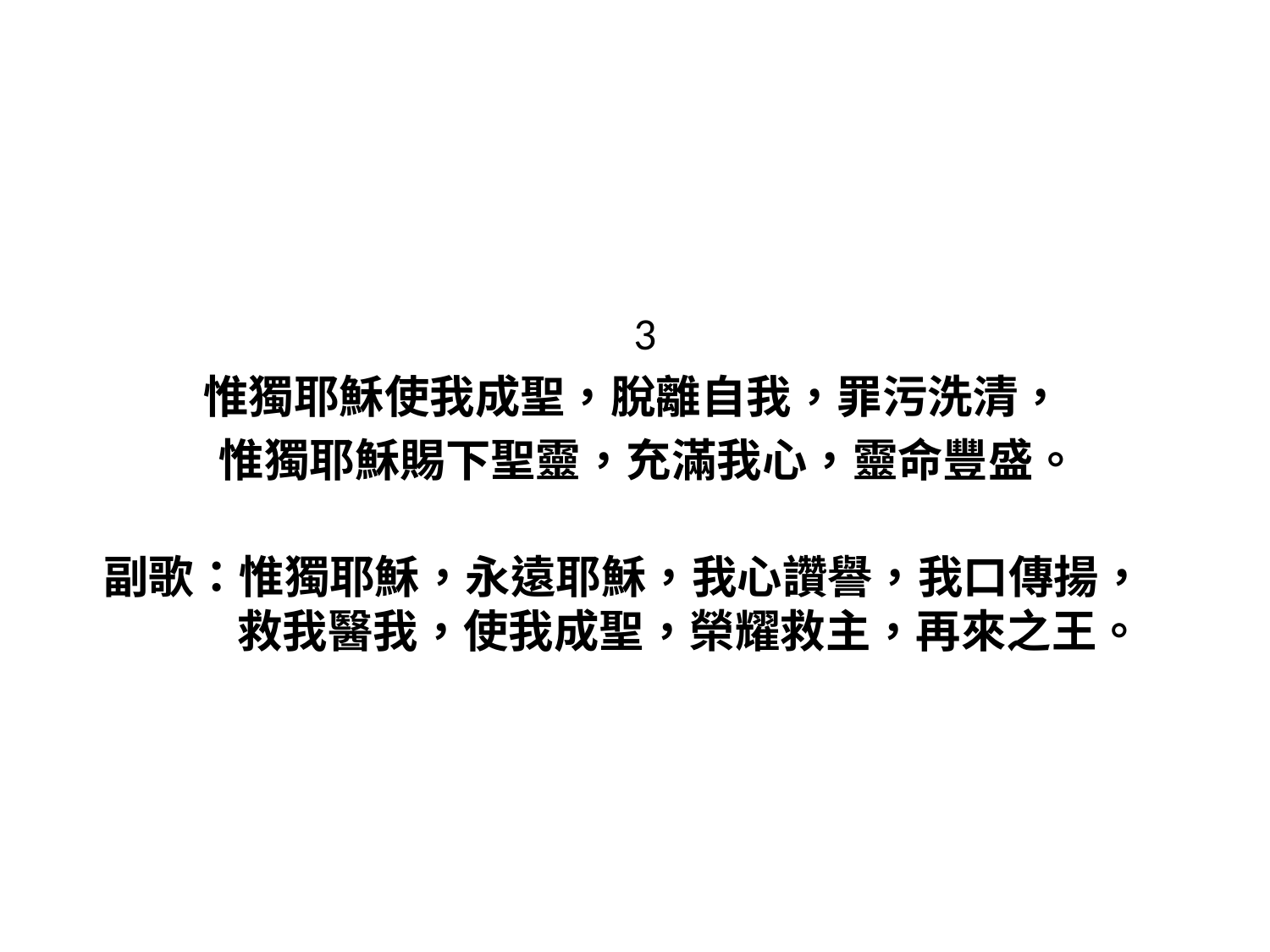

#
3
 惟獨耶穌使我成聖，脫離自我，罪污洗清，
    惟獨耶穌賜下聖靈，充滿我心，靈命豐盛。
副歌：惟獨耶穌，永遠耶穌，我心讚譽，我口傳揚，
　　救我醫我，使我成聖，榮耀救主，再來之王。